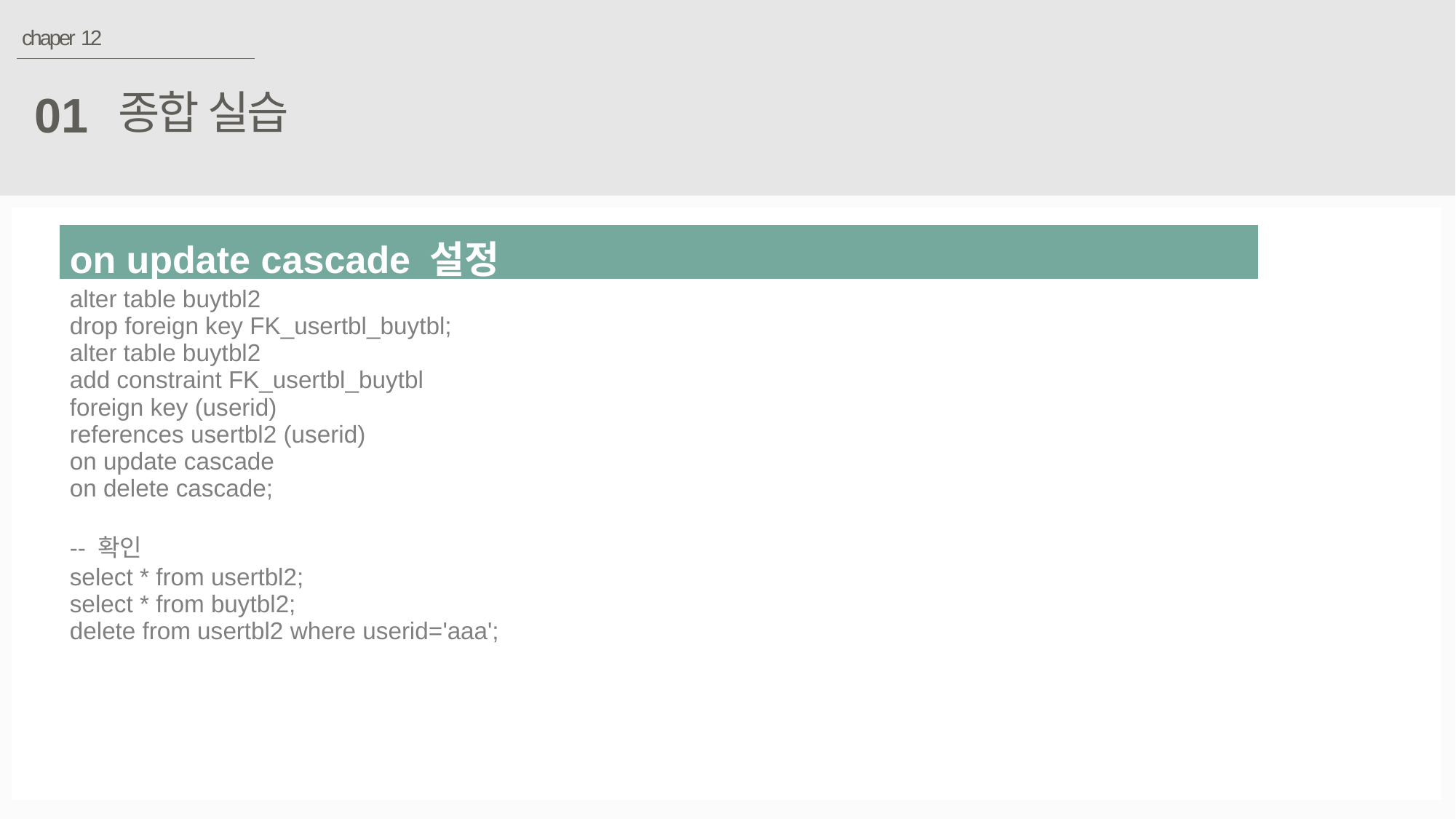

chaper  12
종합 실습
01

| on update cascade 설정 |
| --- |
| alter table buytbl2 drop foreign key FK\_usertbl\_buytbl; alter table buytbl2 add constraint FK\_usertbl\_buytbl foreign key (userid) references usertbl2 (userid) on update cascade on delete cascade; -- 확인 select \* from usertbl2; select \* from buytbl2; delete from usertbl2 where userid='aaa'; |